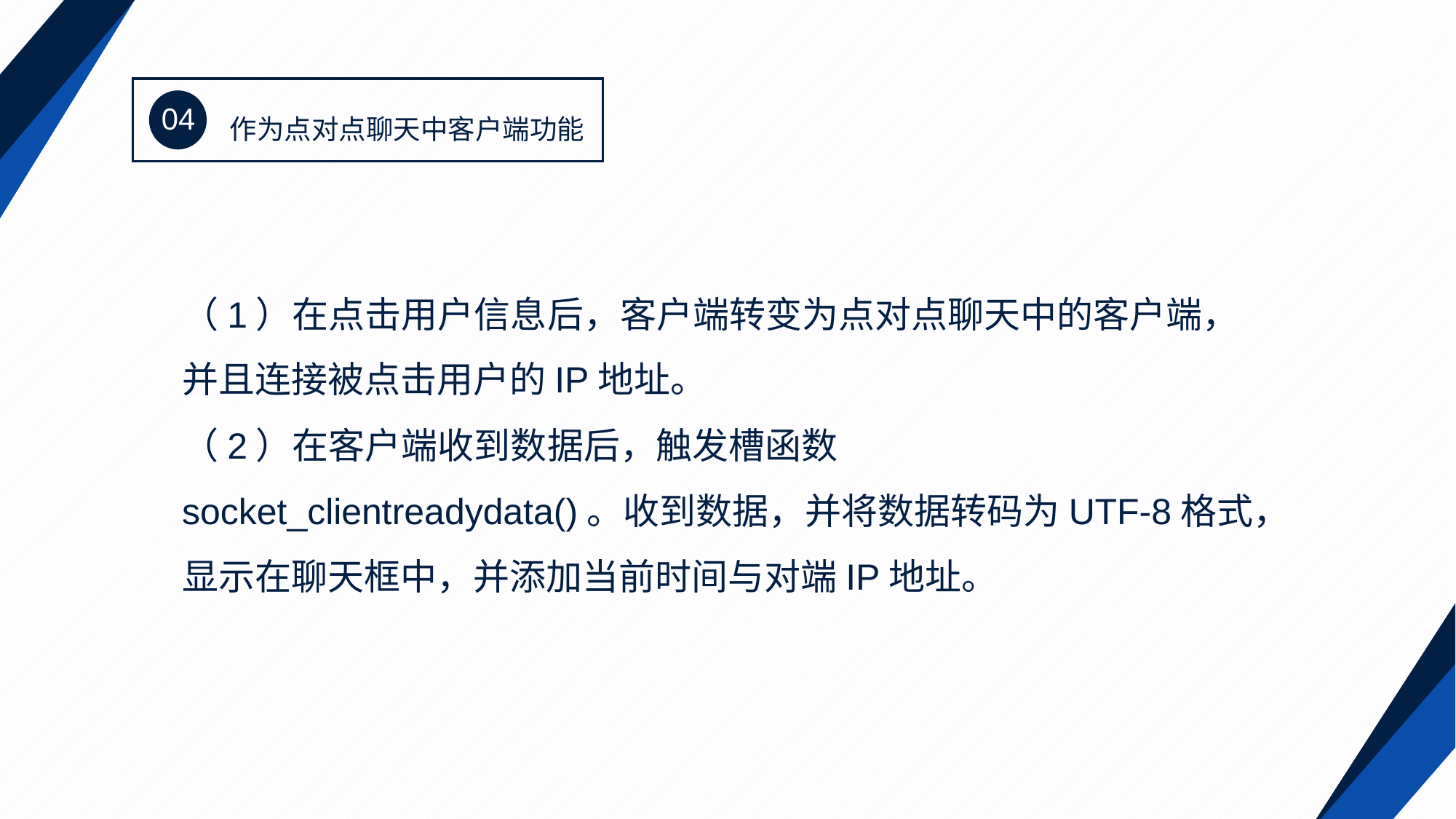

作为点对点聊天中客户端功能
04
（1）在点击用户信息后，客户端转变为点对点聊天中的客户端，并且连接被点击用户的IP地址。
（2）在客户端收到数据后，触发槽函数socket_clientreadydata()。收到数据，并将数据转码为UTF-8格式，显示在聊天框中，并添加当前时间与对端IP地址。